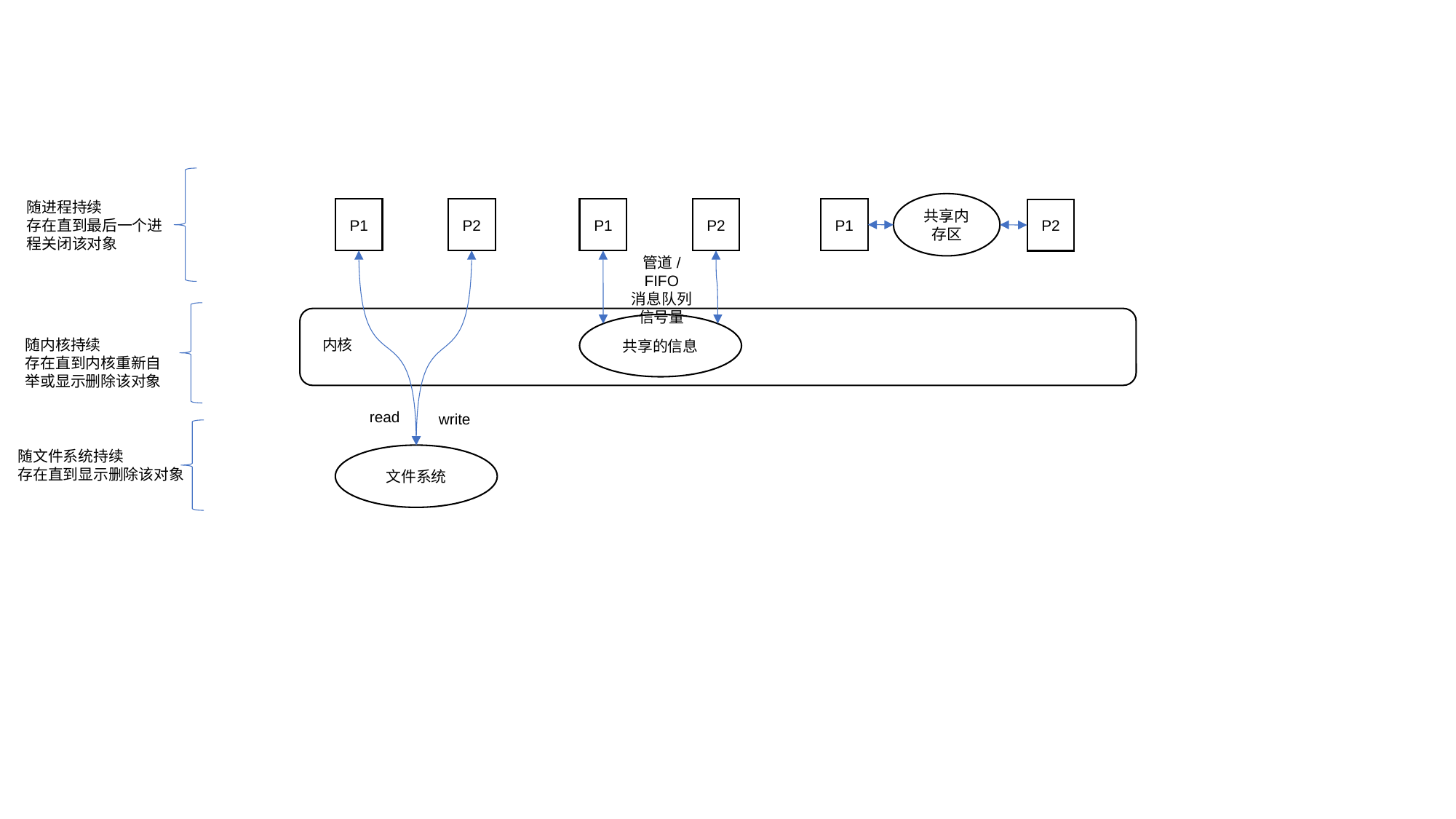

随进程持续
存在直到最后一个进程关闭该对象
共享内存区
P1
P2
P1
P1
P2
P2
管道/FIFO
消息队列
信号量

共享的信息
内核
read
write
文件系统

随内核持续
存在直到内核重新自举或显示删除该对象

随文件系统持续
存在直到显示删除该对象